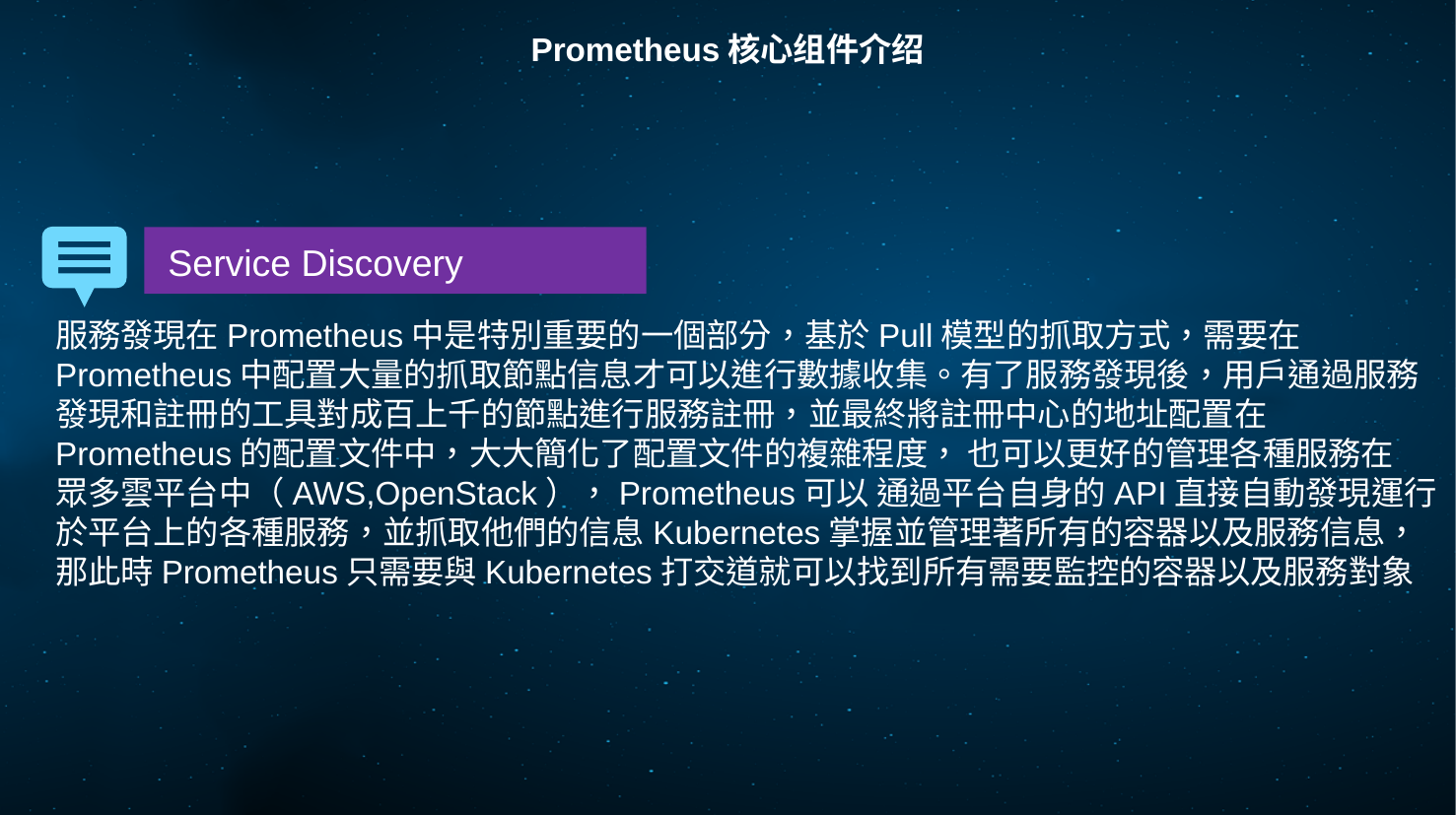

Prometheus核心组件介绍

Service Discovery
服務發現在Prometheus中是特別重要的一個部分，基於Pull模型的抓取方式，需要在Prometheus中配置大量的抓取節點信息才可以進行數據收集。有了服務發現後，用戶通過服務發現和註冊的工具對成百上千的節點進行服務註冊，並最終將註冊中心的地址配置在Prometheus的配置文件中，大大簡化了配置文件的複雜程度， 也可以更好的管理各種服務在
眾多雲平台中（AWS,OpenStack），Prometheus可以 通過平台自身的API直接自動發現運行於平台上的各種服務，並抓取他們的信息Kubernetes掌握並管理著所有的容器以及服務信息，那此時Prometheus只需要與Kubernetes打交道就可以找到所有需要監控的容器以及服務對象